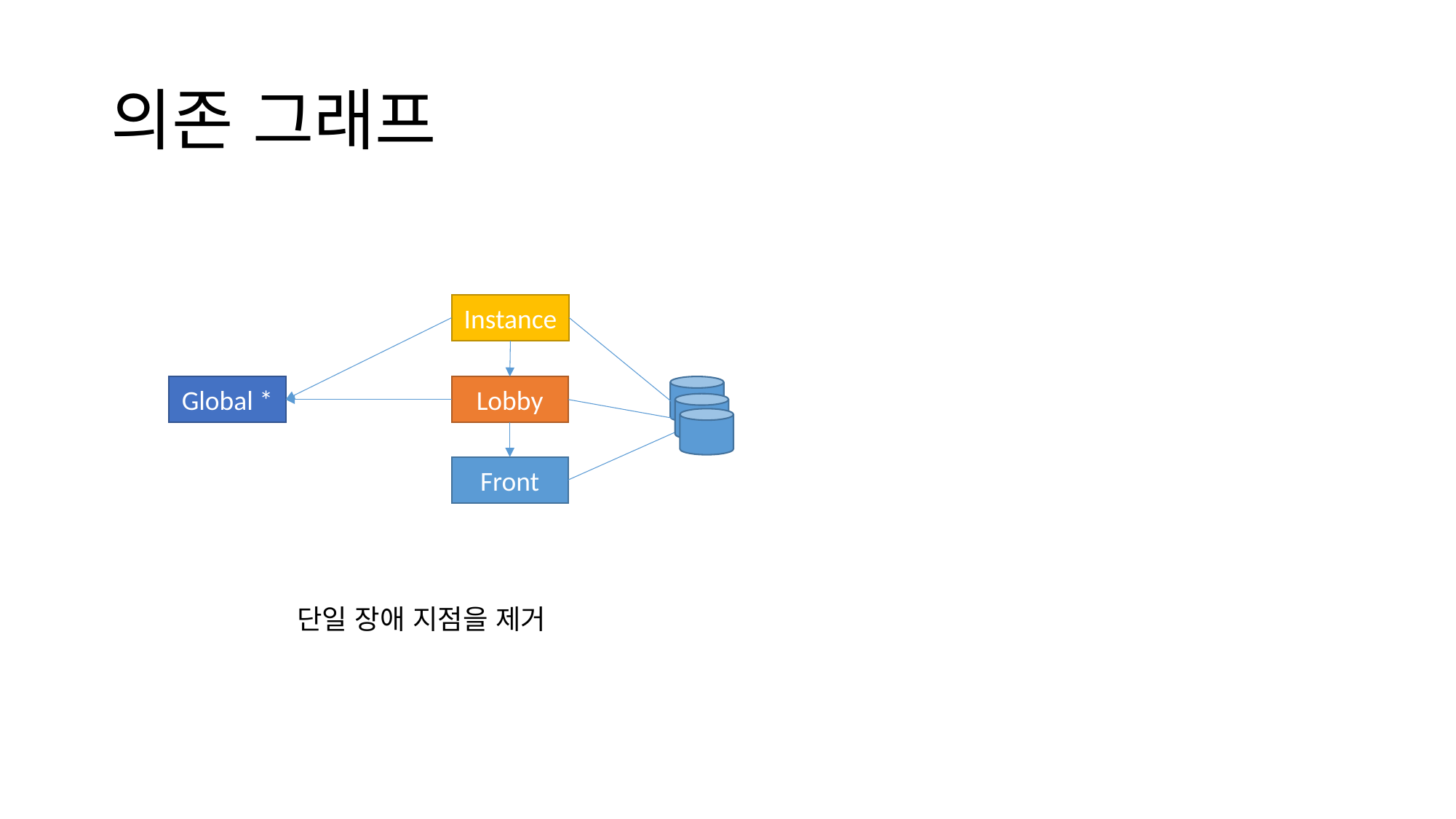

# 의존 그래프
Instance
Global *
Lobby

Front
단일 장애 지점을 제거